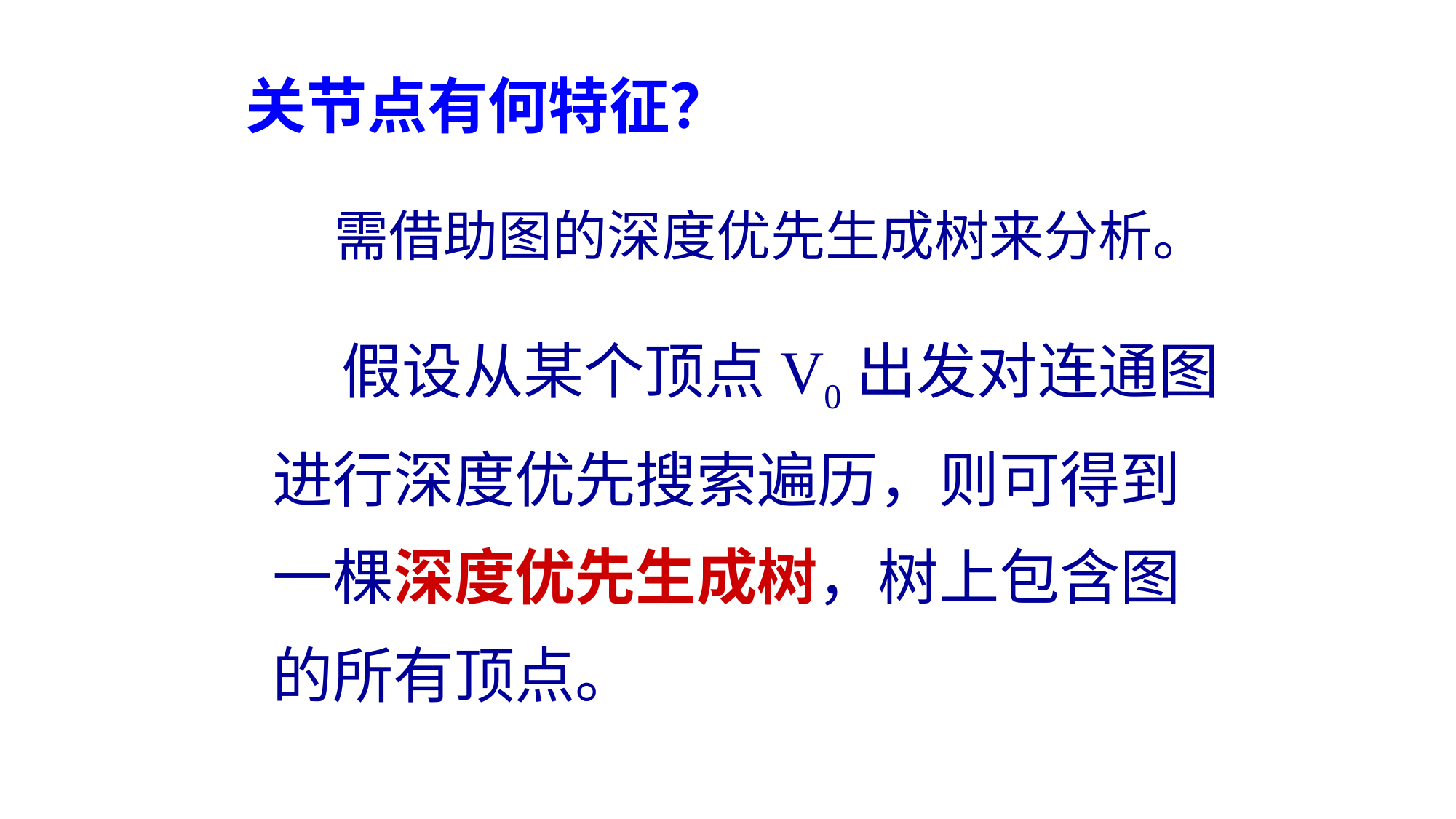

关节点有何特征？
需借助图的深度优先生成树来分析。
    假设从某个顶点V0出发对连通图进行深度优先搜索遍历，则可得到一棵深度优先生成树，树上包含图的所有顶点。